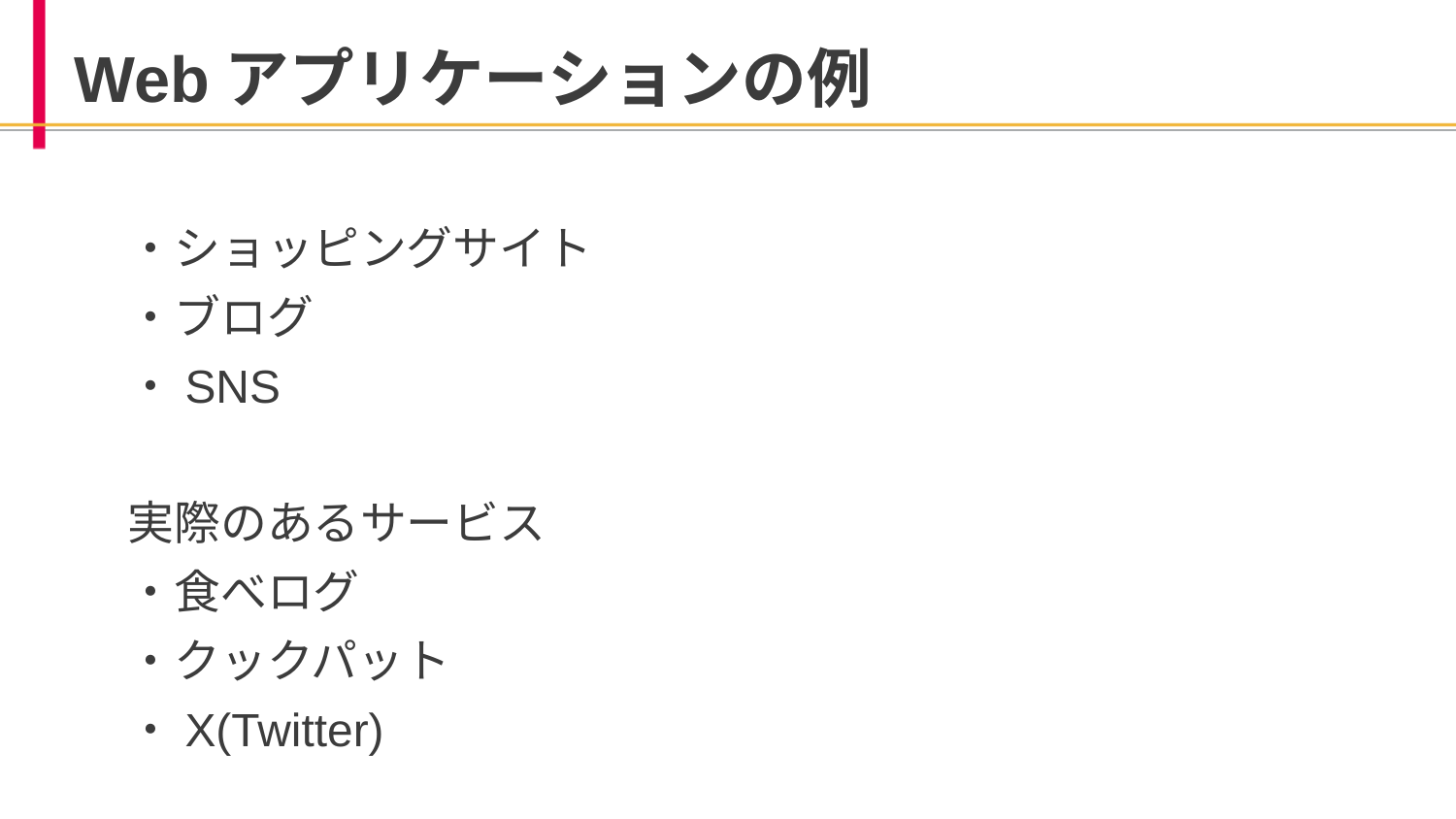

# Webアプリケーションの例
・ショッピングサイト
・ブログ
・SNS

実際のあるサービス
・食べログ
・クックパット
・X(Twitter)